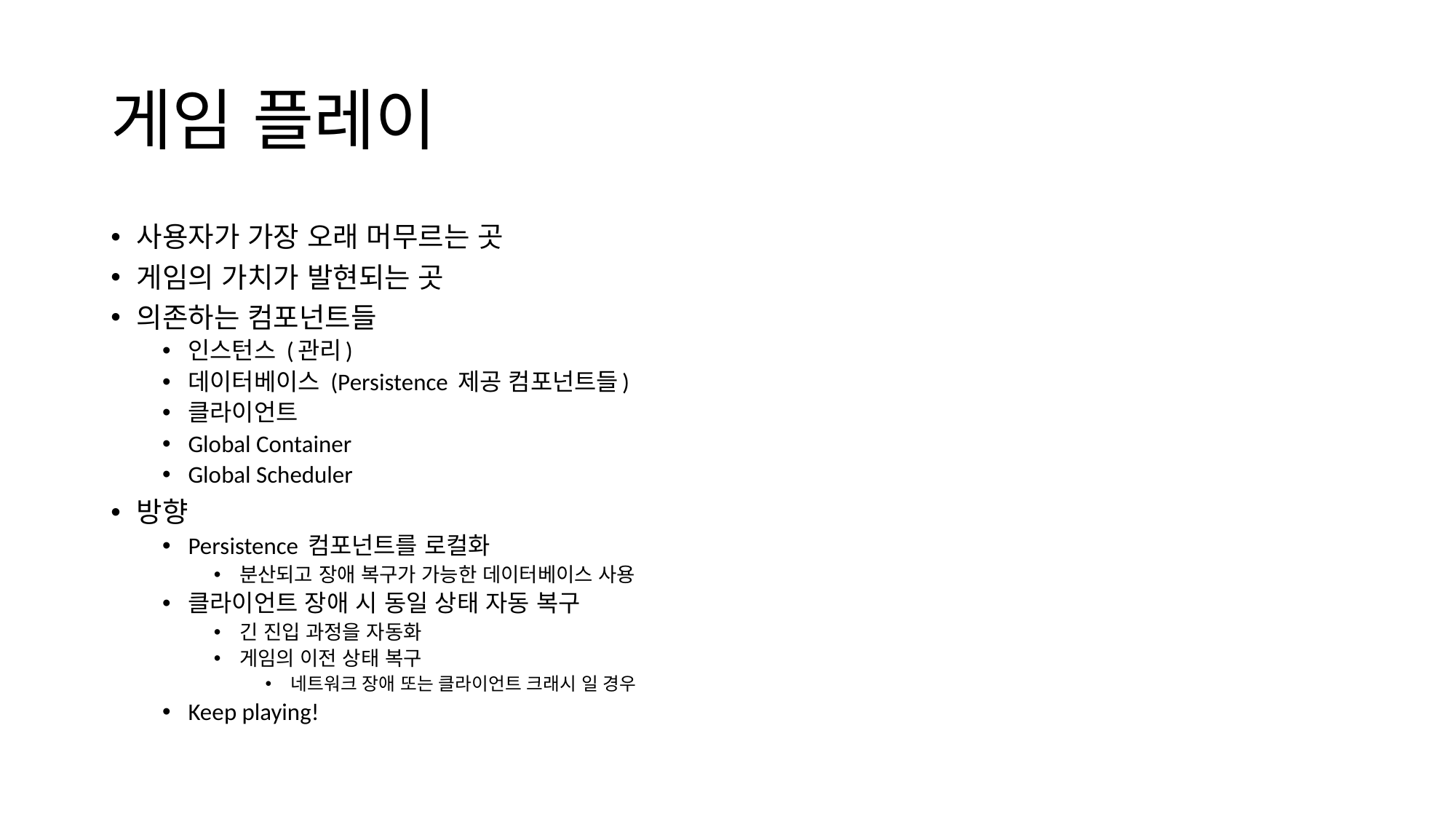

# 게임 플레이
사용자가 가장 오래 머무르는 곳
게임의 가치가 발현되는 곳
의존하는 컴포넌트들
인스턴스 (관리)
데이터베이스 (Persistence 제공 컴포넌트들)
클라이언트
Global Container
Global Scheduler
방향
Persistence 컴포넌트를 로컬화
분산되고 장애 복구가 가능한 데이터베이스 사용
클라이언트 장애 시 동일 상태 자동 복구
긴 진입 과정을 자동화
게임의 이전 상태 복구
네트워크 장애 또는 클라이언트 크래시 일 경우
Keep playing!